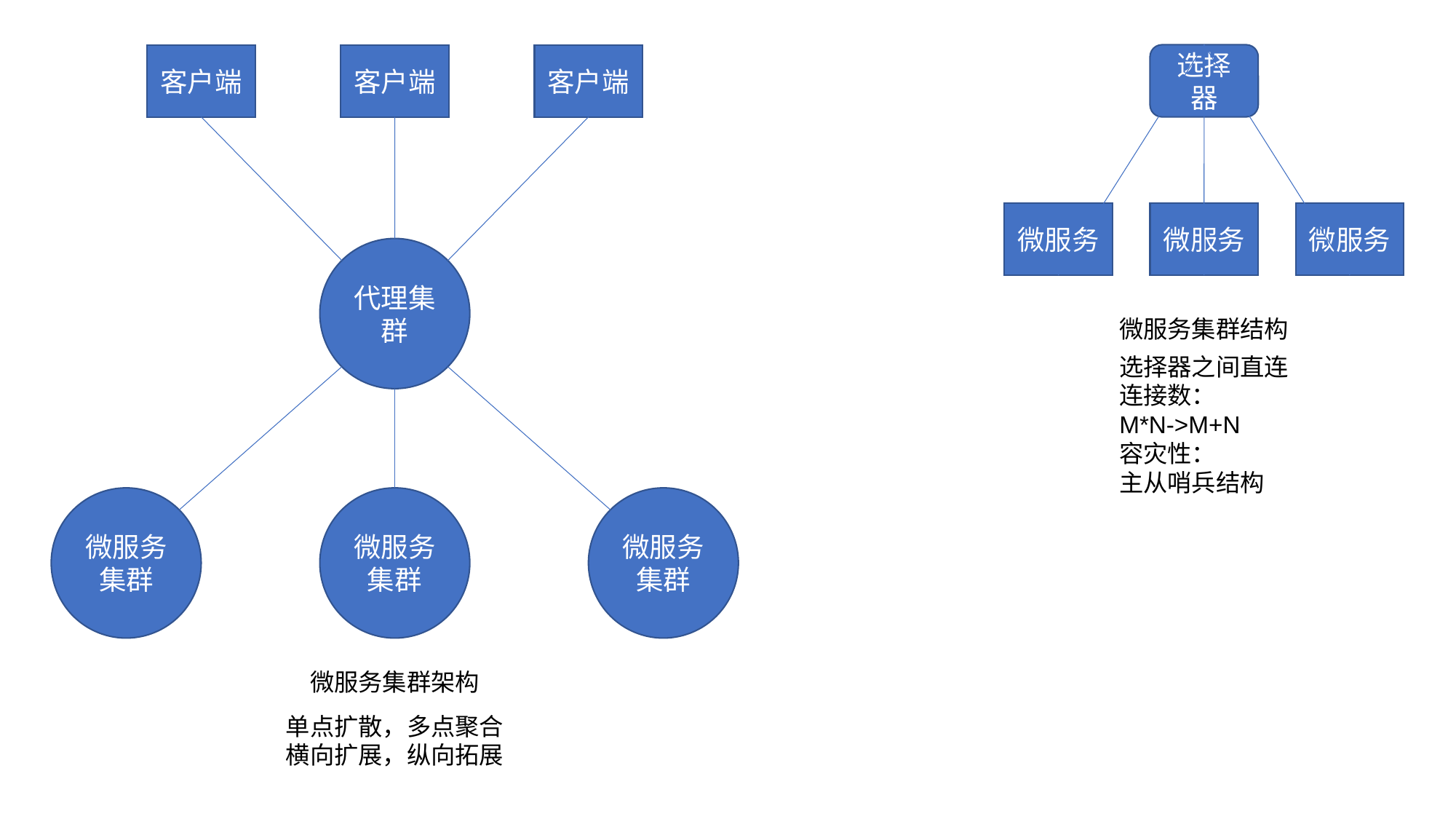

选择器
客户端
客户端
客户端
微服务
微服务
微服务
代理集群
微服务集群结构
选择器之间直连
连接数：
M*N->M+N
容灾性：
主从哨兵结构
微服务集群
微服务集群
微服务集群
微服务集群架构
单点扩散，多点聚合
横向扩展，纵向拓展